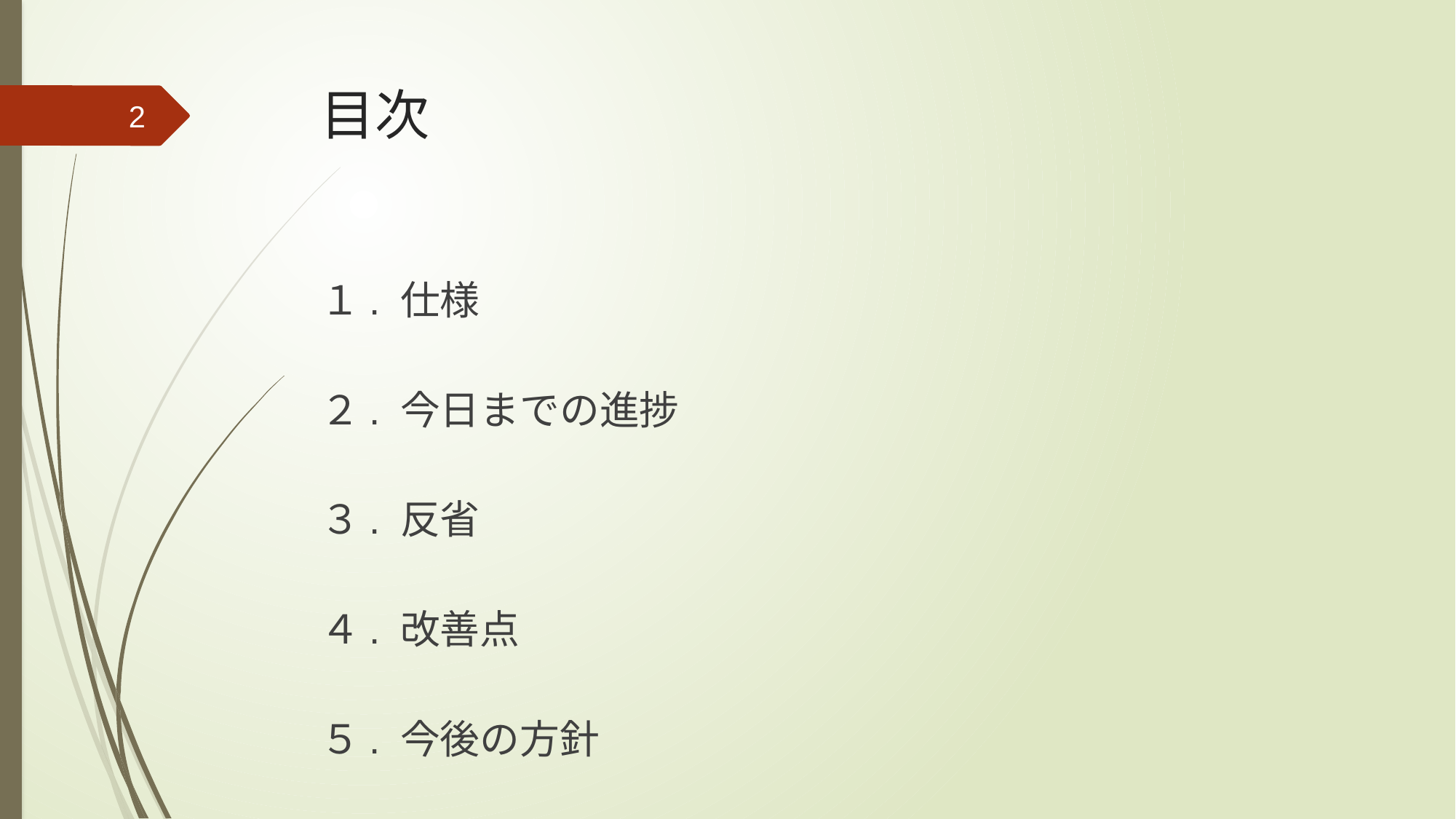

# 目次
2
１. 仕様
２. 今日までの進捗
３. 反省
４. 改善点
５. 今後の方針